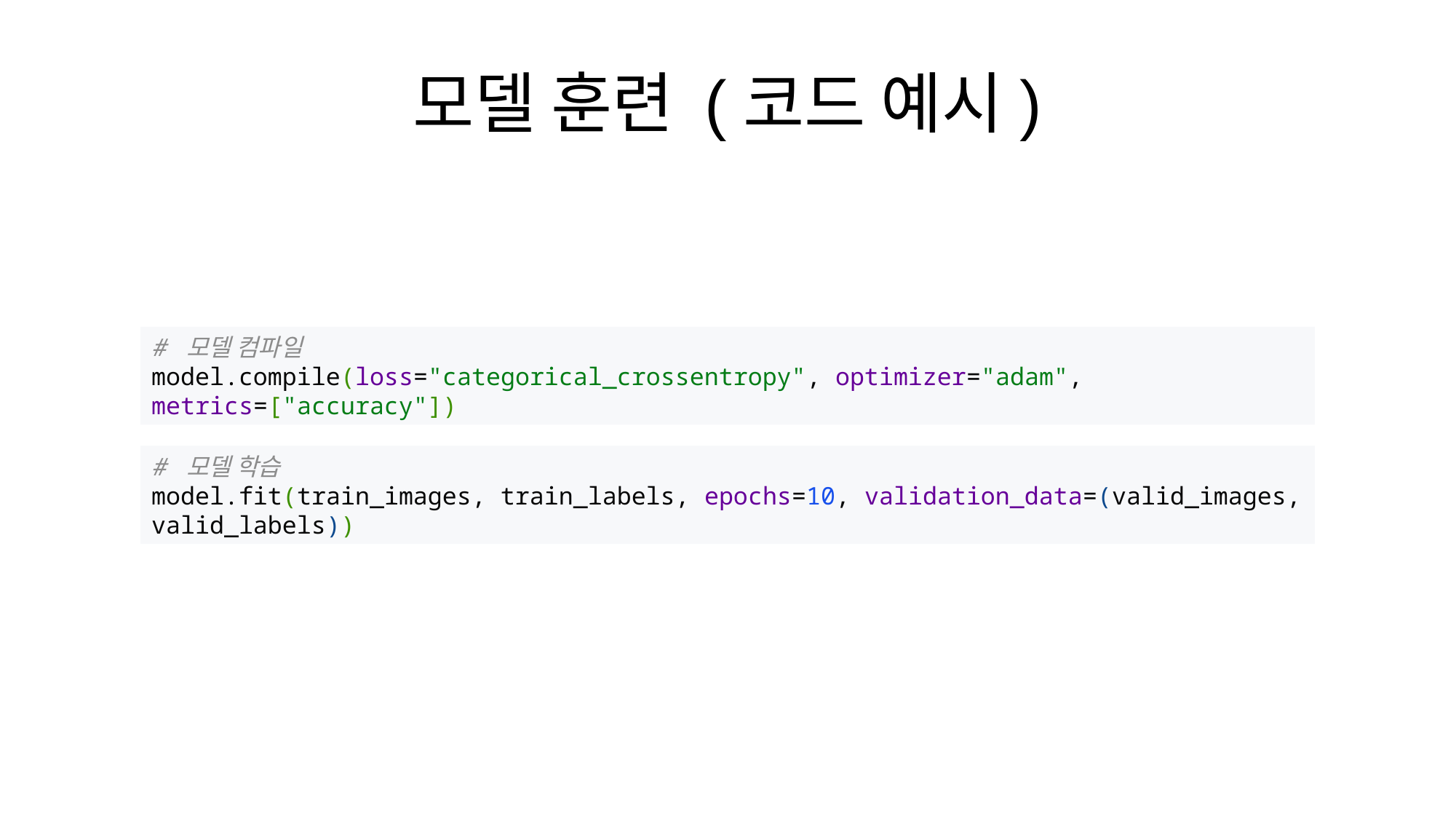

# 모델 훈련 (코드 예시)
# 모델 컴파일 model.compile(loss="categorical_crossentropy", optimizer="adam", metrics=["accuracy"])
# 모델 학습 model.fit(train_images, train_labels, epochs=10, validation_data=(valid_images, valid_labels))